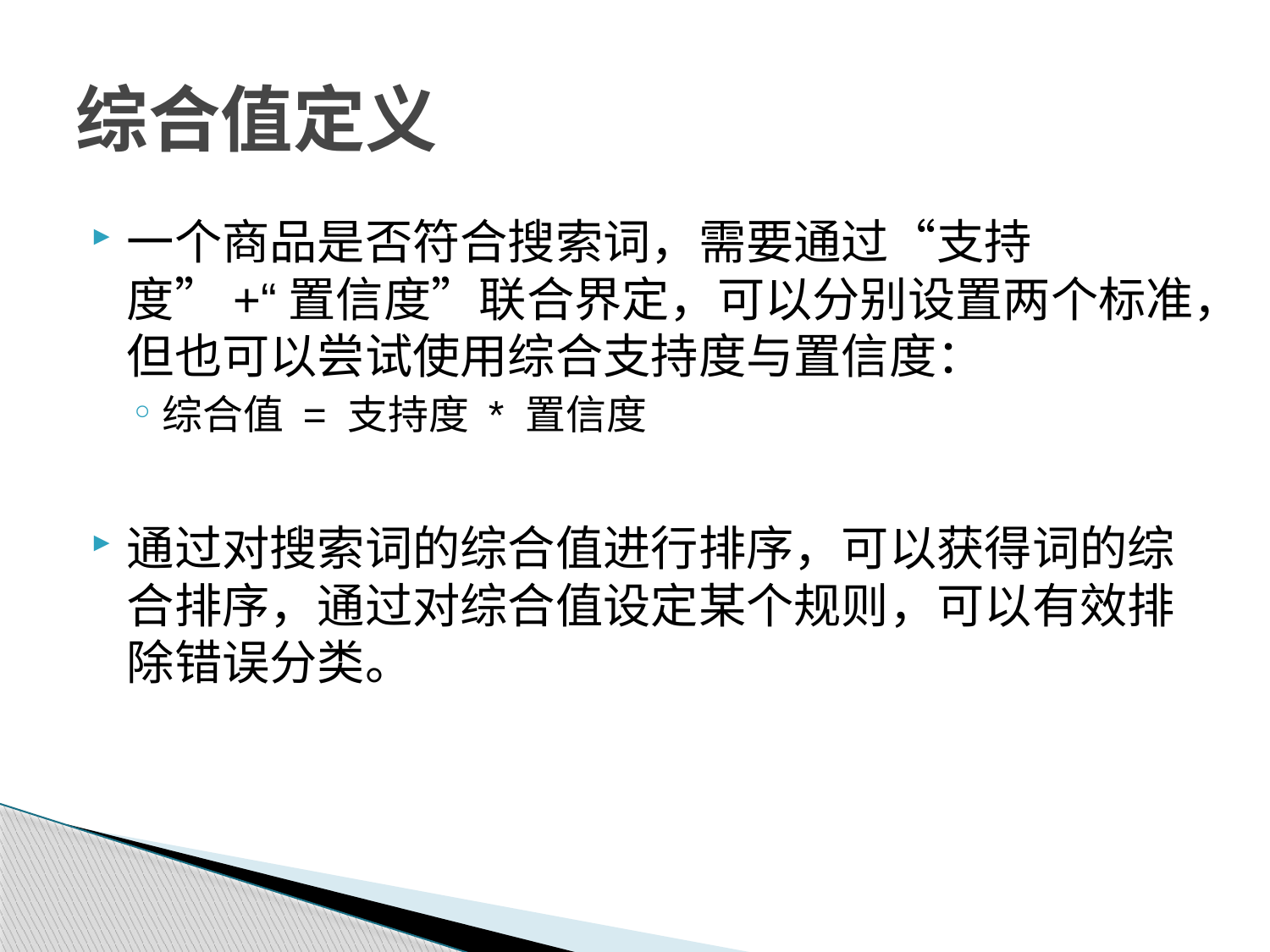

# 综合值定义
一个商品是否符合搜索词，需要通过“支持度”+“置信度”联合界定，可以分别设置两个标准，但也可以尝试使用综合支持度与置信度：
综合值 = 支持度 * 置信度

通过对搜索词的综合值进行排序，可以获得词的综合排序，通过对综合值设定某个规则，可以有效排除错误分类。